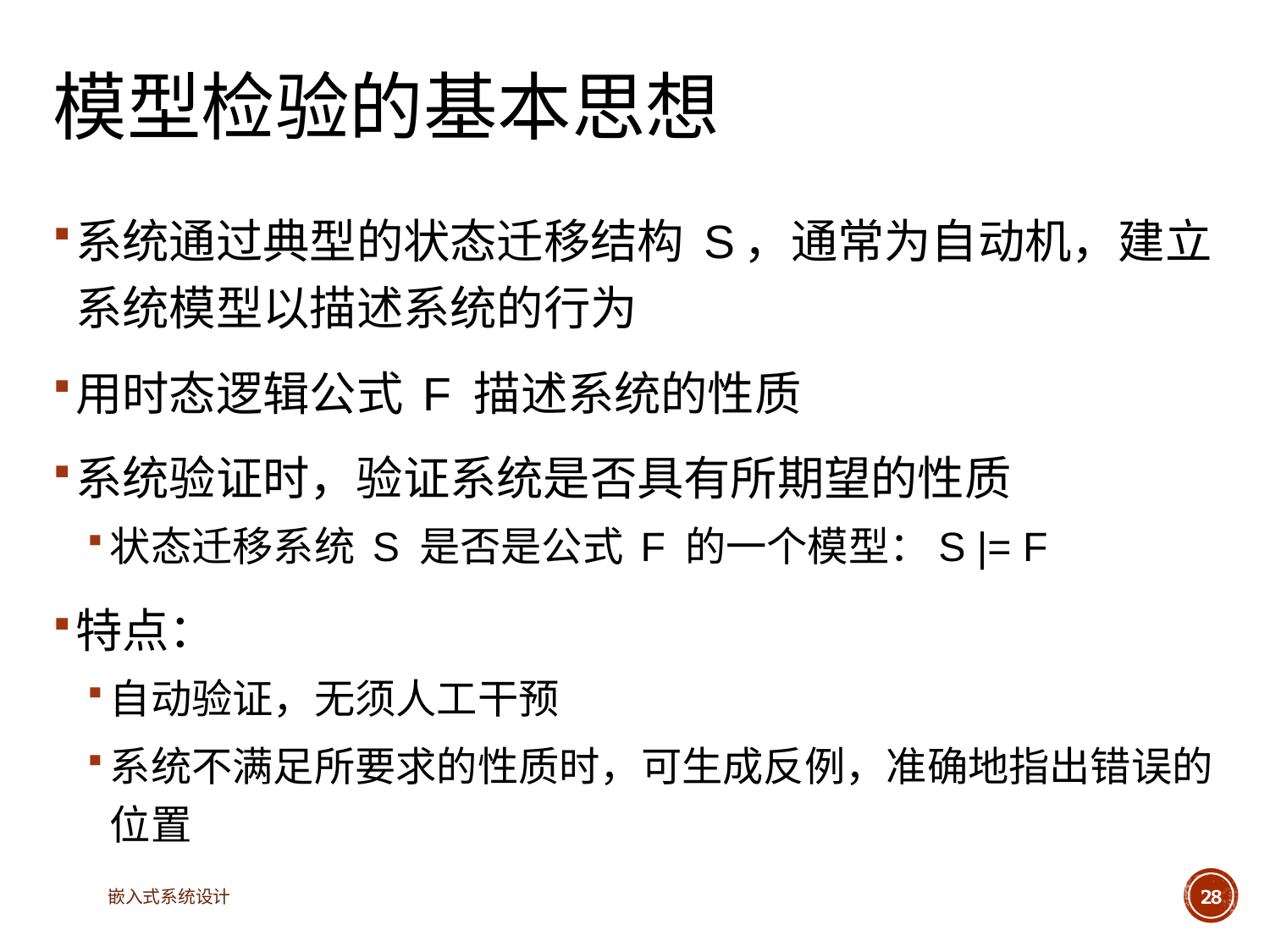

# 模型检验的基本思想
系统通过典型的状态迁移结构 S，通常为自动机，建立系统模型以描述系统的行为
用时态逻辑公式 F 描述系统的性质
系统验证时，验证系统是否具有所期望的性质
状态迁移系统 S 是否是公式 F 的一个模型：S |= F
特点：
自动验证，无须人工干预
系统不满足所要求的性质时，可生成反例，准确地指出错误的位置
嵌入式系统设计
28